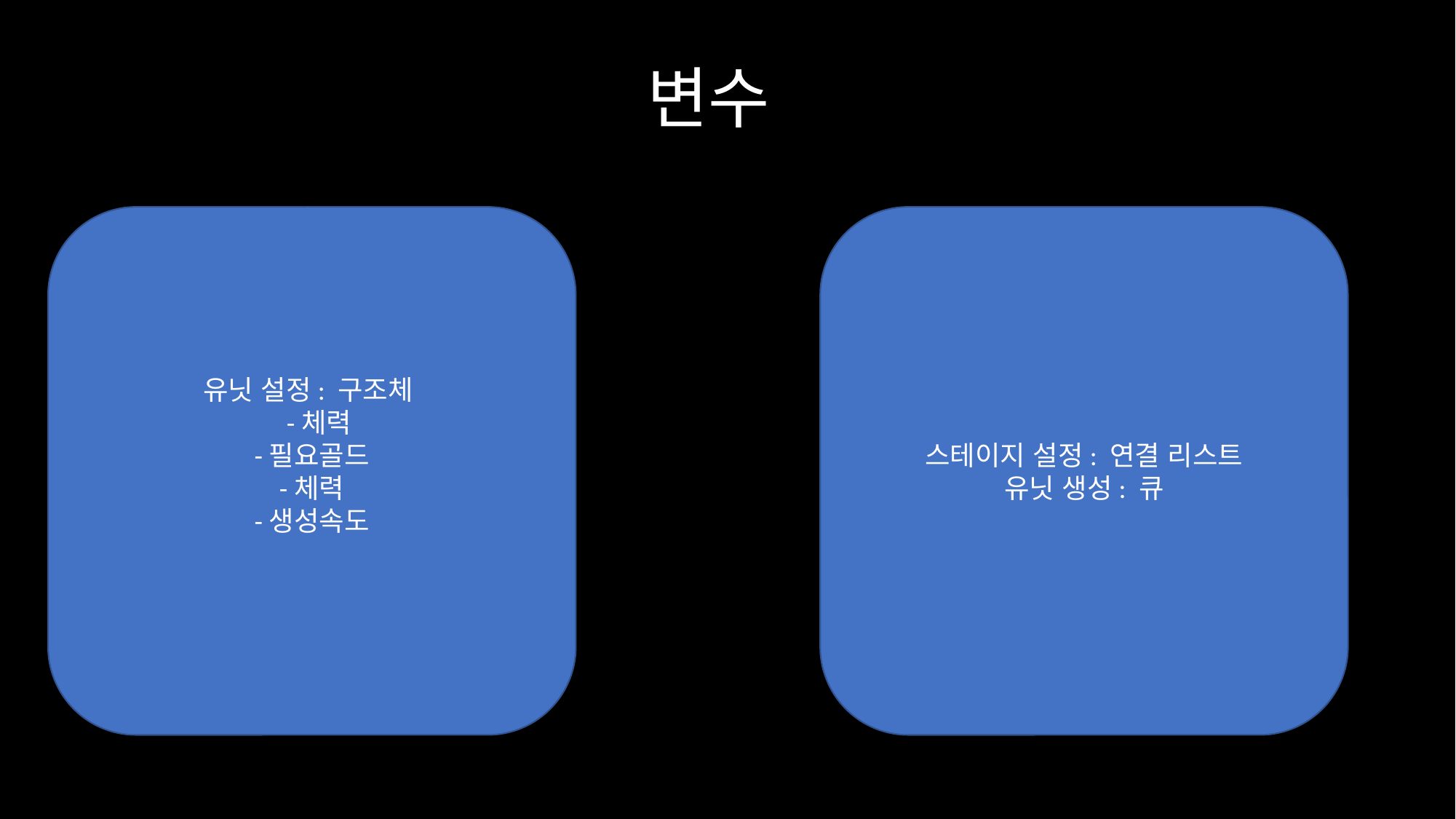

# 변수
유닛 설정: 구조체
 -체력
-필요골드
-체력
-생성속도

스테이지 설정: 연결 리스트
유닛 생성: 큐